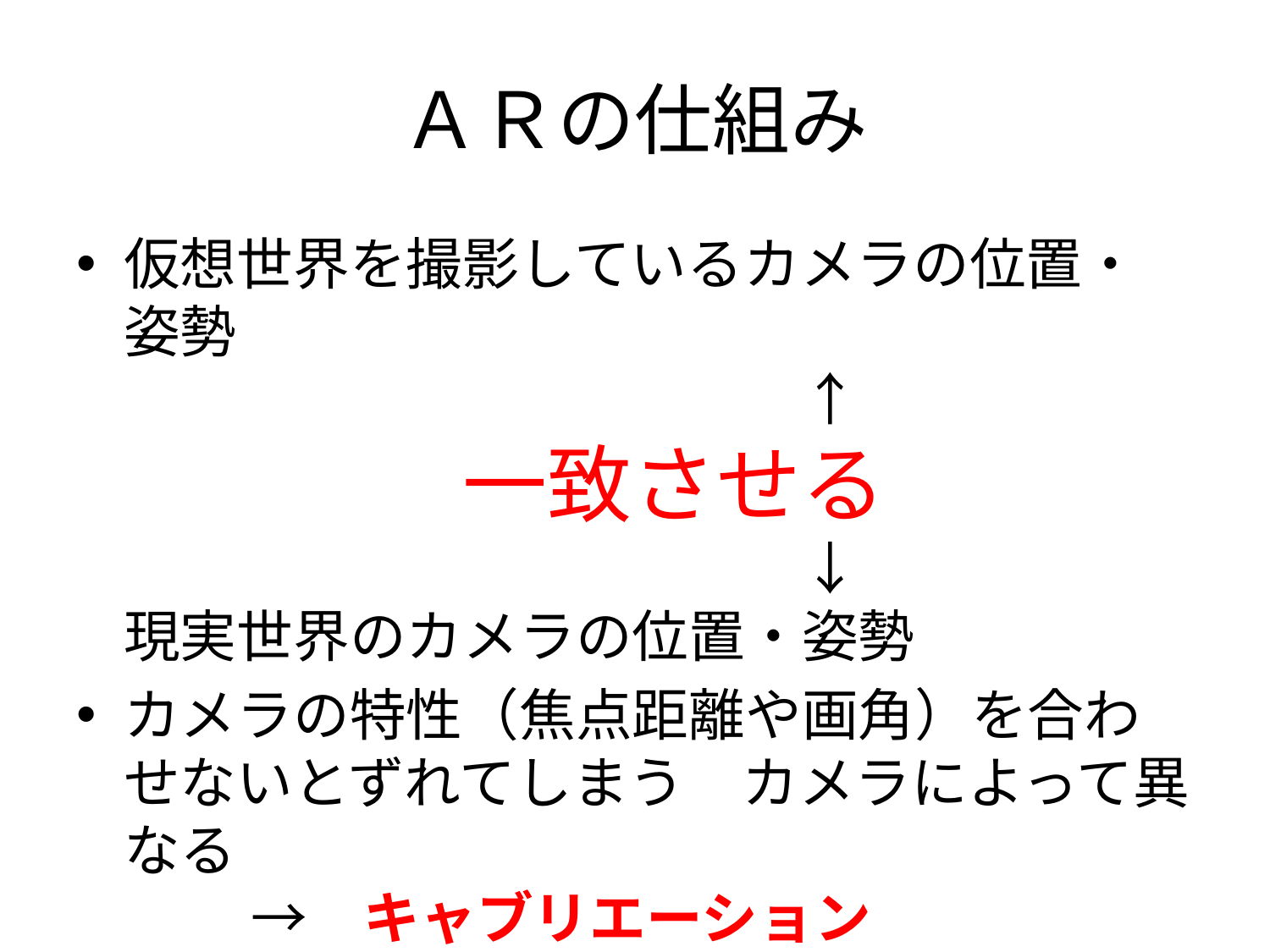

# ＡＲの仕組み
仮想世界を撮影しているカメラの位置・姿勢
　　　　　　　　　　　　↑
　　　　　　一致させる
　　　　　　　　　　　　↓
現実世界のカメラの位置・姿勢
カメラの特性（焦点距離や画角）を合わせないとずれてしまう　カメラによって異なる
	→　キャブリエーション